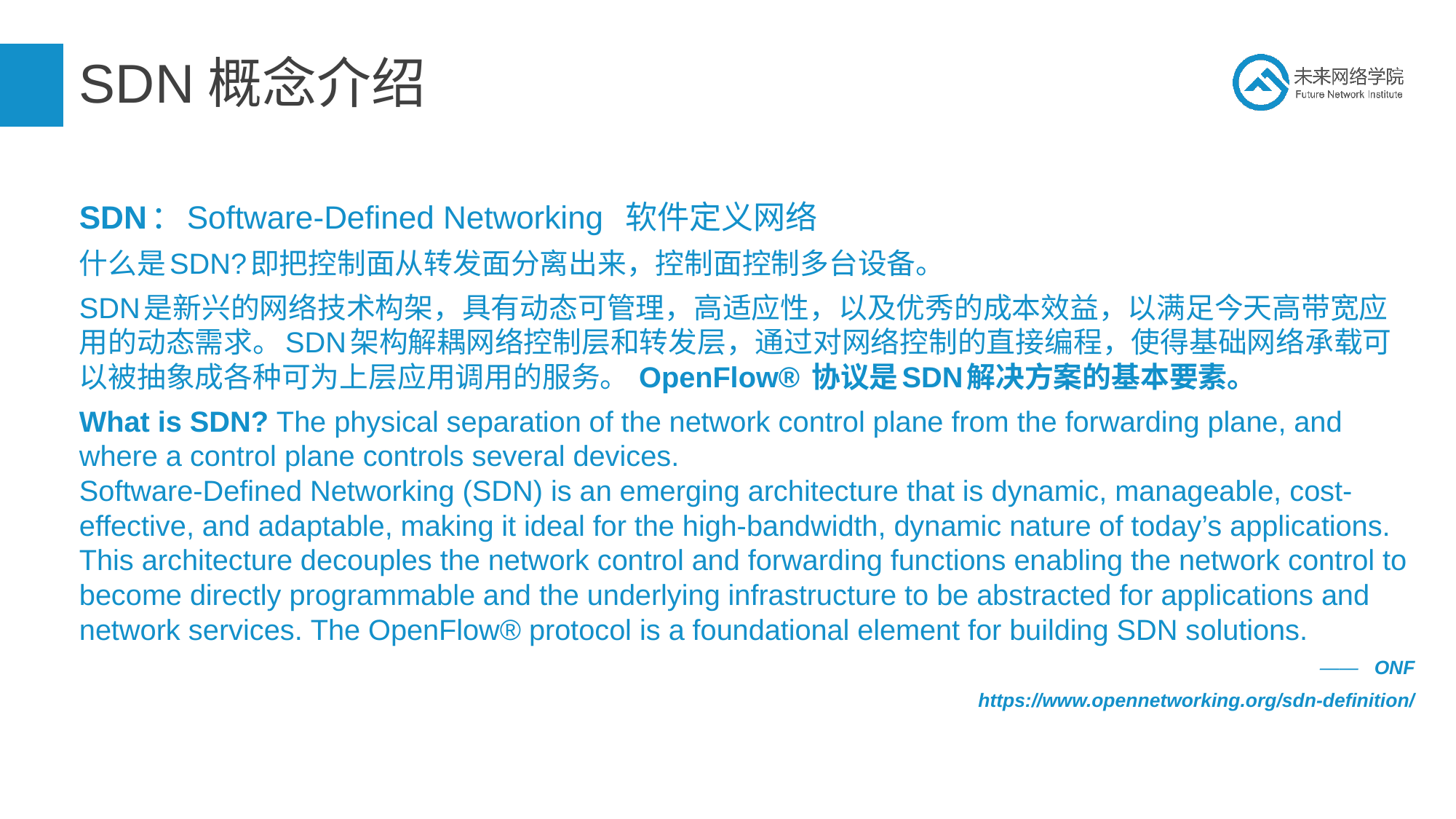

# SDN概念介绍
SDN：Software-Defined Networking  软件定义网络
什么是SDN?即把控制面从转发面分离出来，控制面控制多台设备。
SDN是新兴的网络技术构架，具有动态可管理，高适应性，以及优秀的成本效益，以满足今天高带宽应用的动态需求。SDN架构解耦网络控制层和转发层，通过对网络控制的直接编程，使得基础网络承载可以被抽象成各种可为上层应用调用的服务。 OpenFlow® 协议是SDN解决方案的基本要素。
What is SDN? The physical separation of the network control plane from the forwarding plane, and where a control plane controls several devices.
Software-Defined Networking (SDN) is an emerging architecture that is dynamic, manageable, cost-effective, and adaptable, making it ideal for the high-bandwidth, dynamic nature of today’s applications. This architecture decouples the network control and forwarding functions enabling the network control to become directly programmable and the underlying infrastructure to be abstracted for applications and network services. The OpenFlow® protocol is a foundational element for building SDN solutions.
——   ONF
https://www.opennetworking.org/sdn-definition/